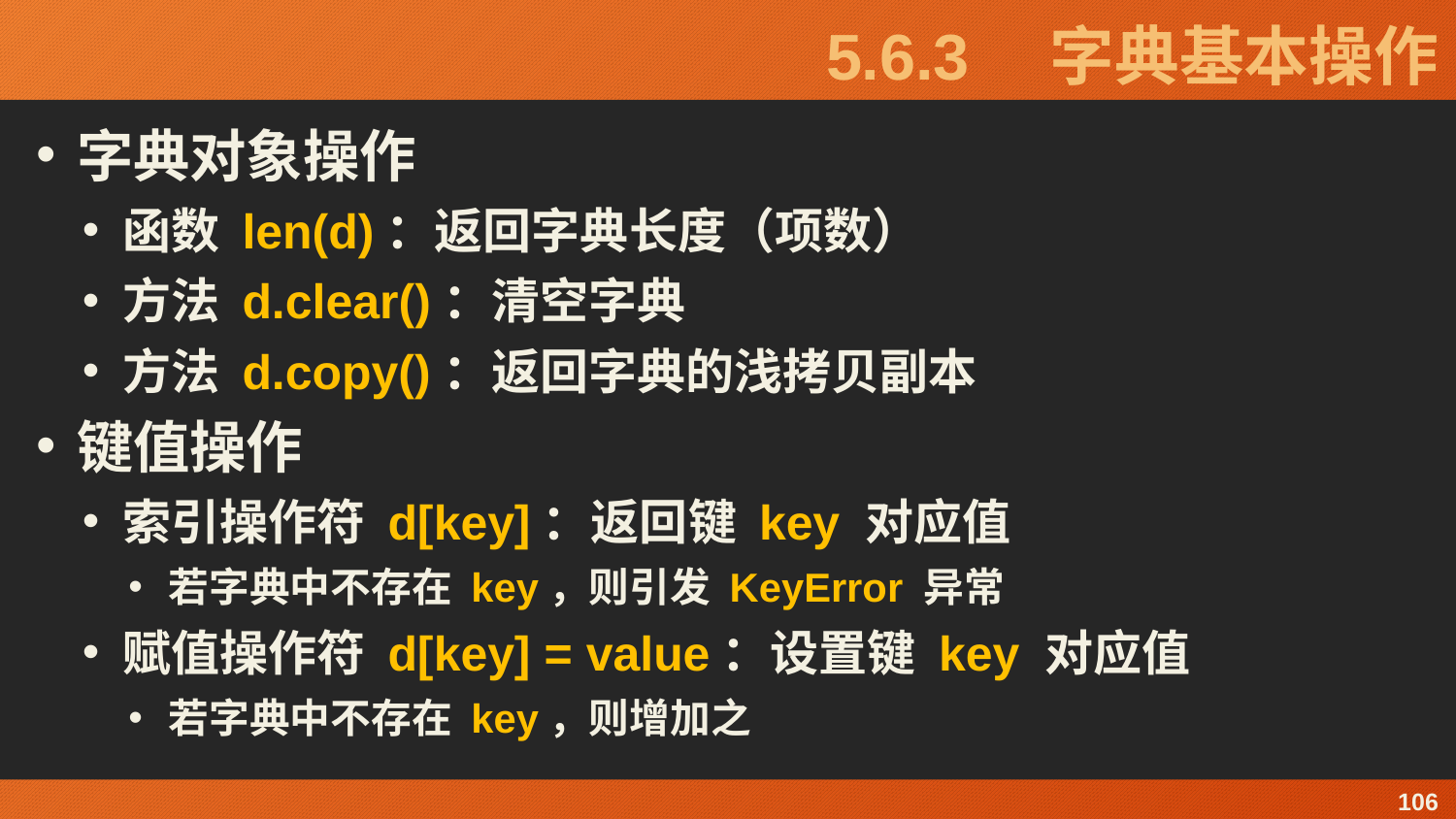

# 5.6.3　字典基本操作
字典对象操作
函数 len(d)：返回字典长度（项数）
方法 d.clear()：清空字典
方法 d.copy()：返回字典的浅拷贝副本
键值操作
索引操作符 d[key]：返回键 key 对应值
若字典中不存在 key，则引发 KeyError 异常
赋值操作符 d[key] = value：设置键 key 对应值
若字典中不存在 key，则增加之
106